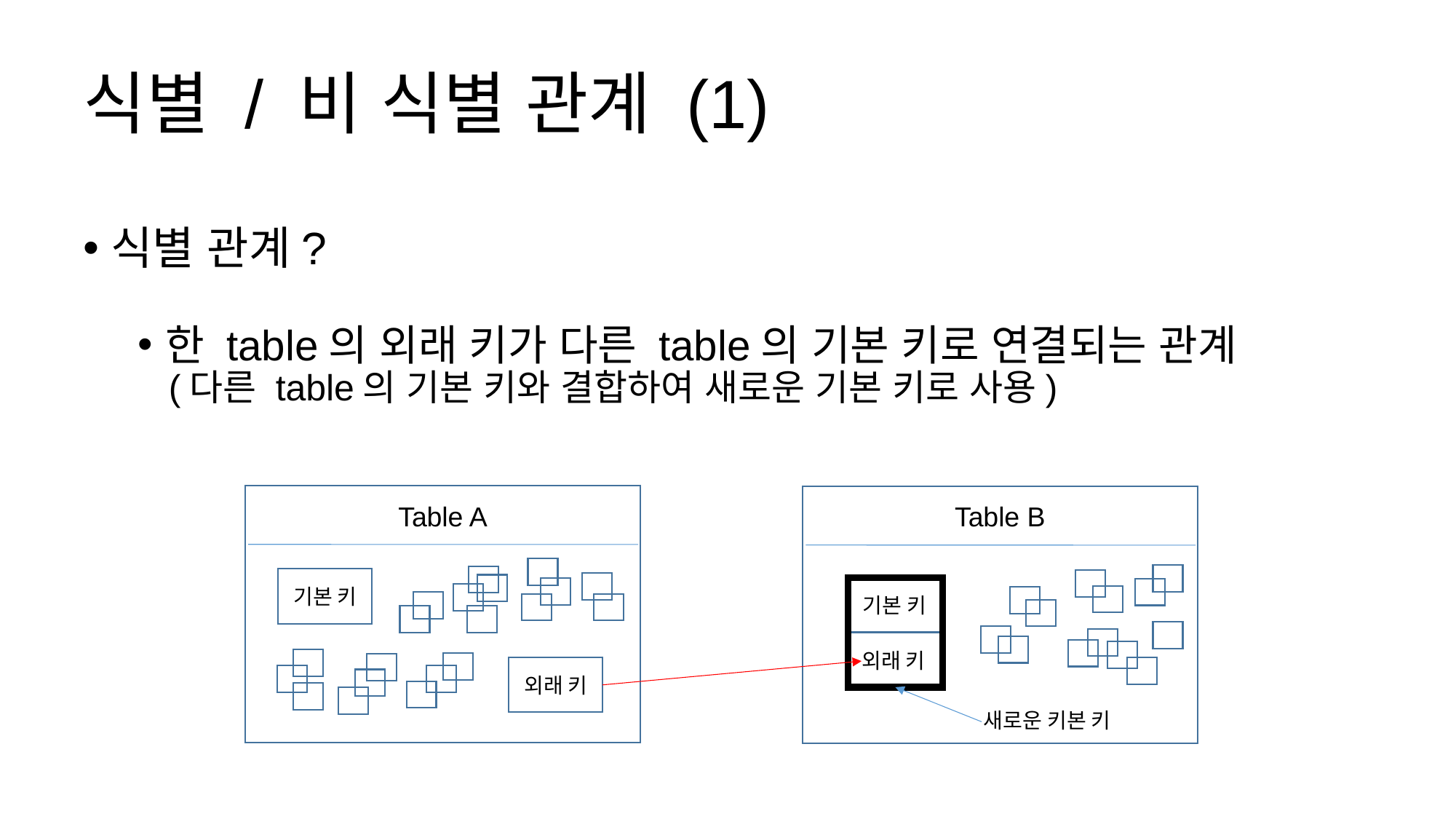

# 식별 / 비 식별 관계 (1)
식별 관계?

한 table의 외래 키가 다른 table의 기본 키로 연결되는 관계
   (다른 table의 기본 키와 결합하여 새로운 기본 키로 사용)

Table A
Table B

기본 키

기본 키

외래 키

외래 키

새로운 키본 키